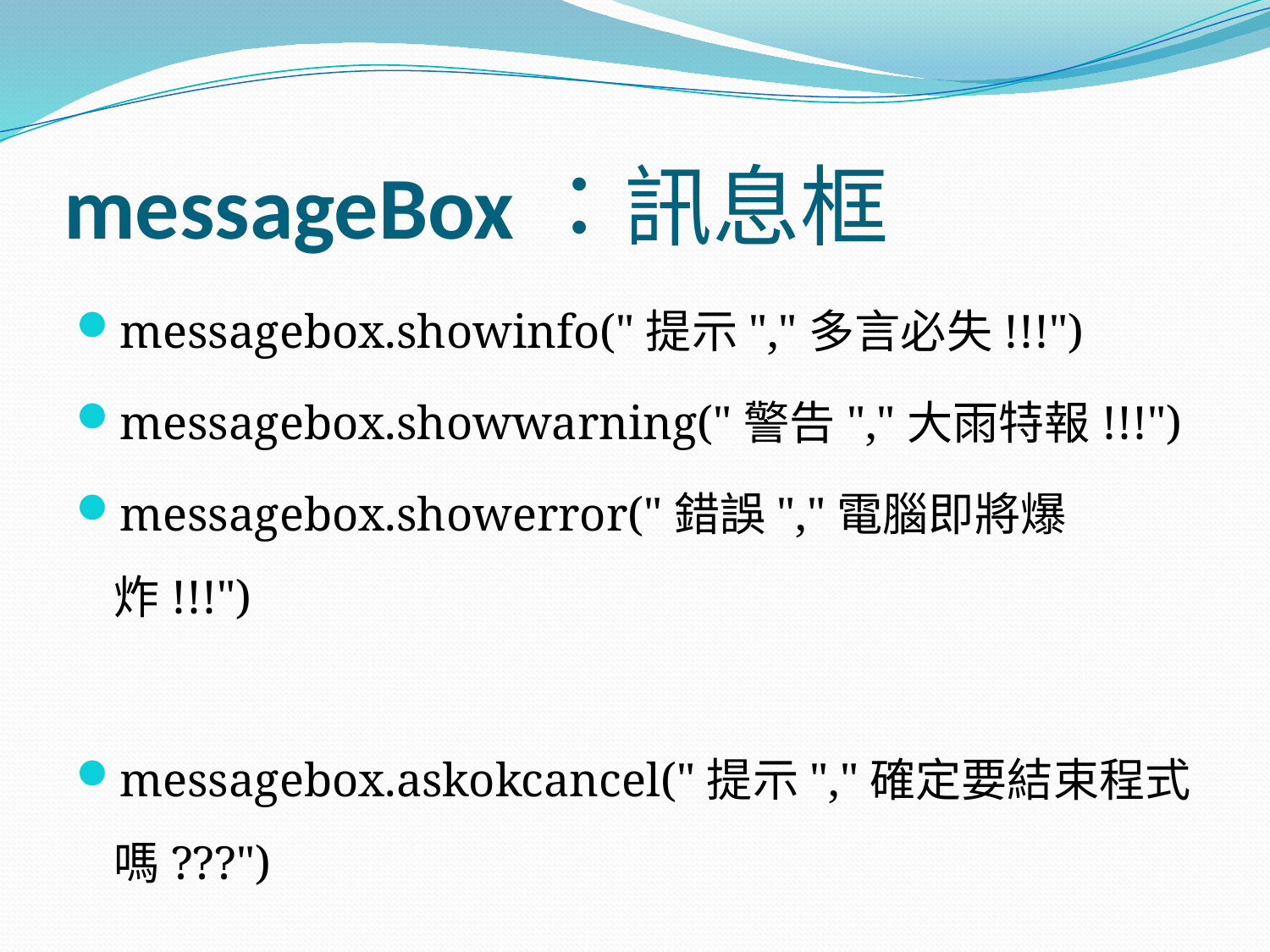

# messageBox：訊息框
messagebox.showinfo("提示","多言必失!!!")
messagebox.showwarning("警告","大雨特報!!!")
messagebox.showerror("錯誤","電腦即將爆炸!!!")

messagebox.askokcancel("提示","確定要結束程式嗎???")